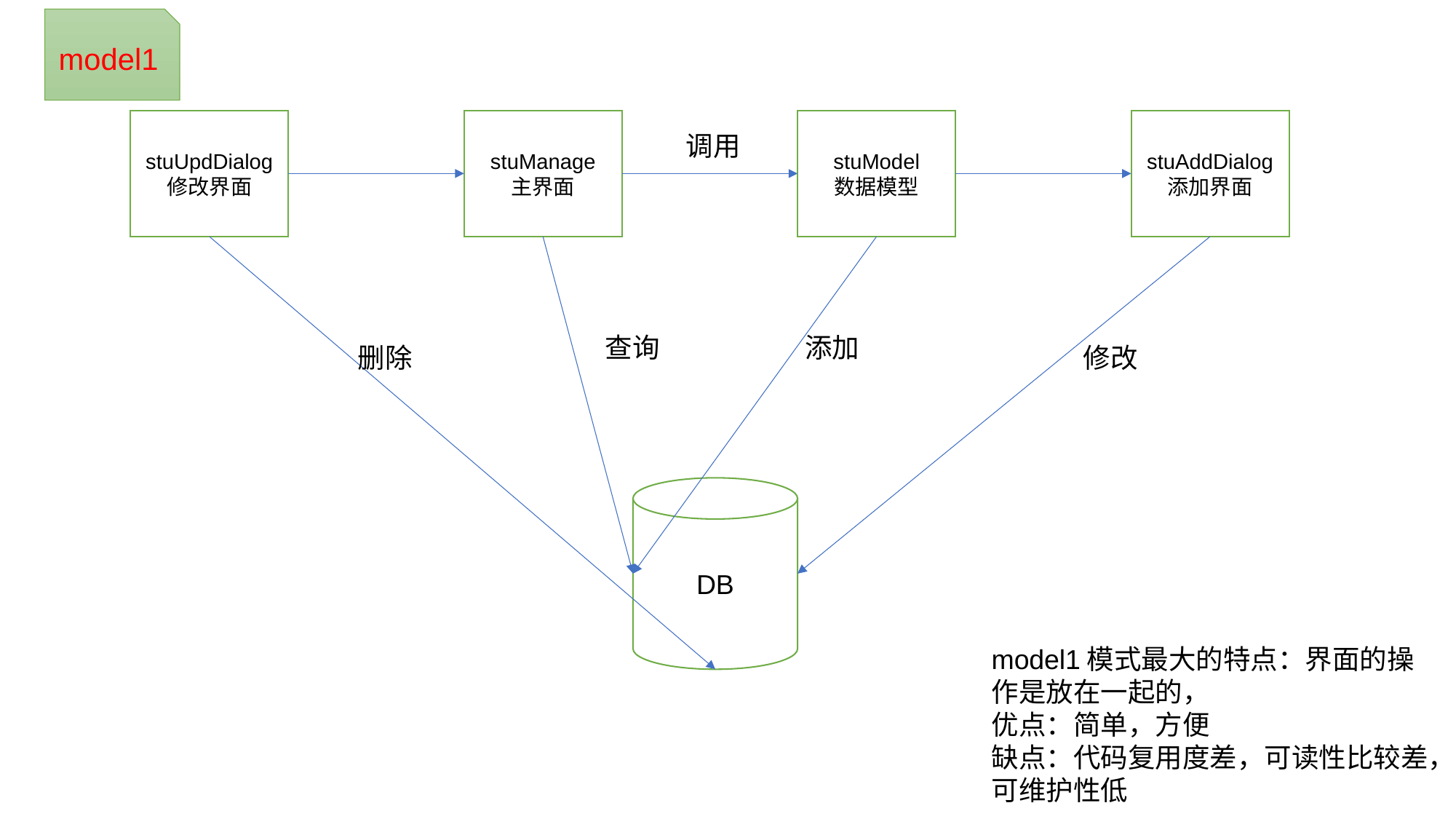

model1
stuUpdDialog
修改界面
stuManage
主界面
stuModel
数据模型
stuAddDialog
添加界面
调用
查询
添加
删除
修改
DB
model1模式最大的特点：界面的操作是放在一起的，
优点：简单，方便
缺点：代码复用度差，可读性比较差，可维护性低